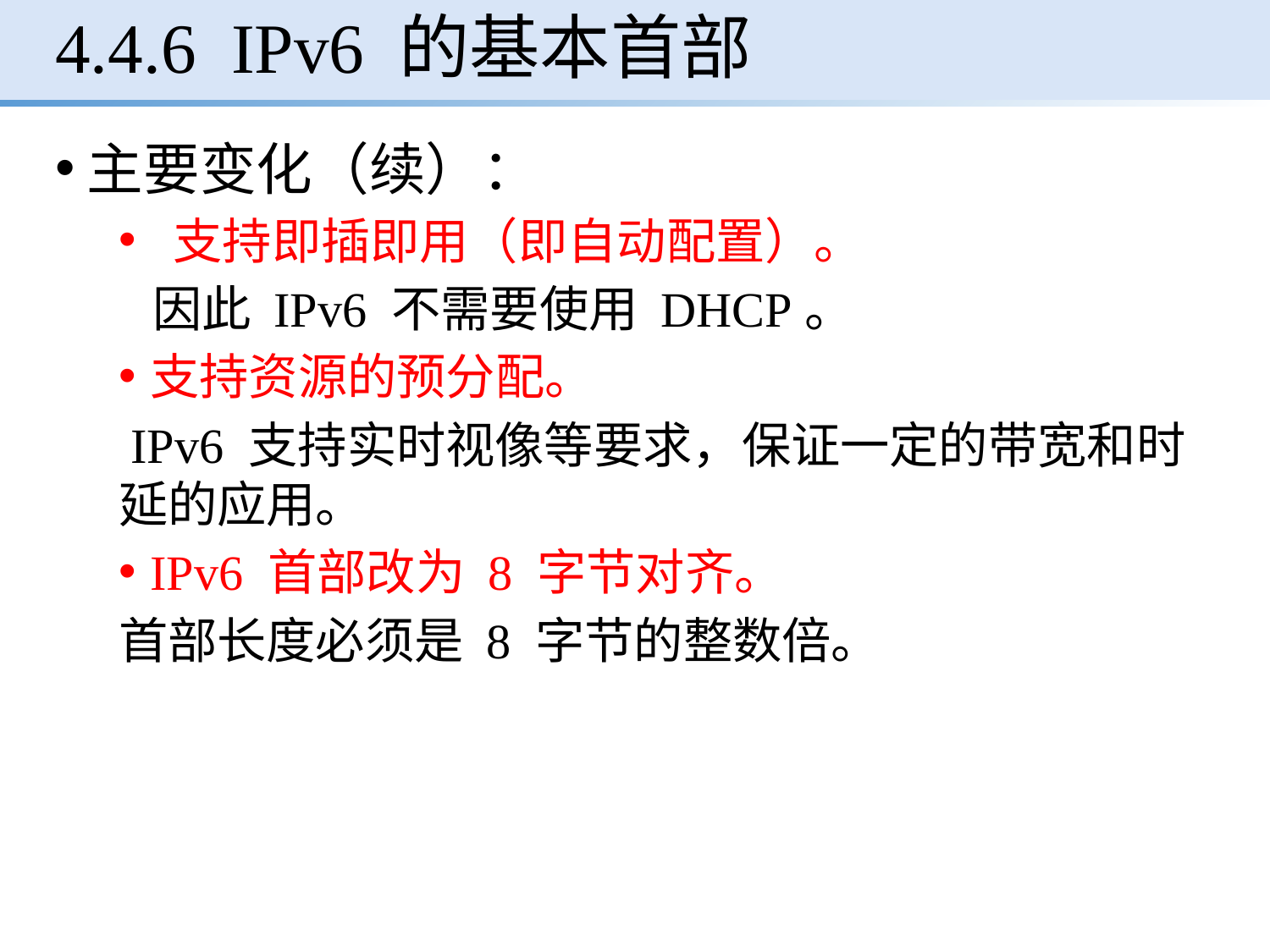

# 4.4.6  IPv6 的基本首部
主要变化（续）：
 支持即插即用（即自动配置）。
  因此 IPv6 不需要使用 DHCP。
支持资源的预分配。
 IPv6 支持实时视像等要求，保证一定的带宽和时延的应用。
IPv6 首部改为 8 字节对齐。
首部长度必须是 8 字节的整数倍。